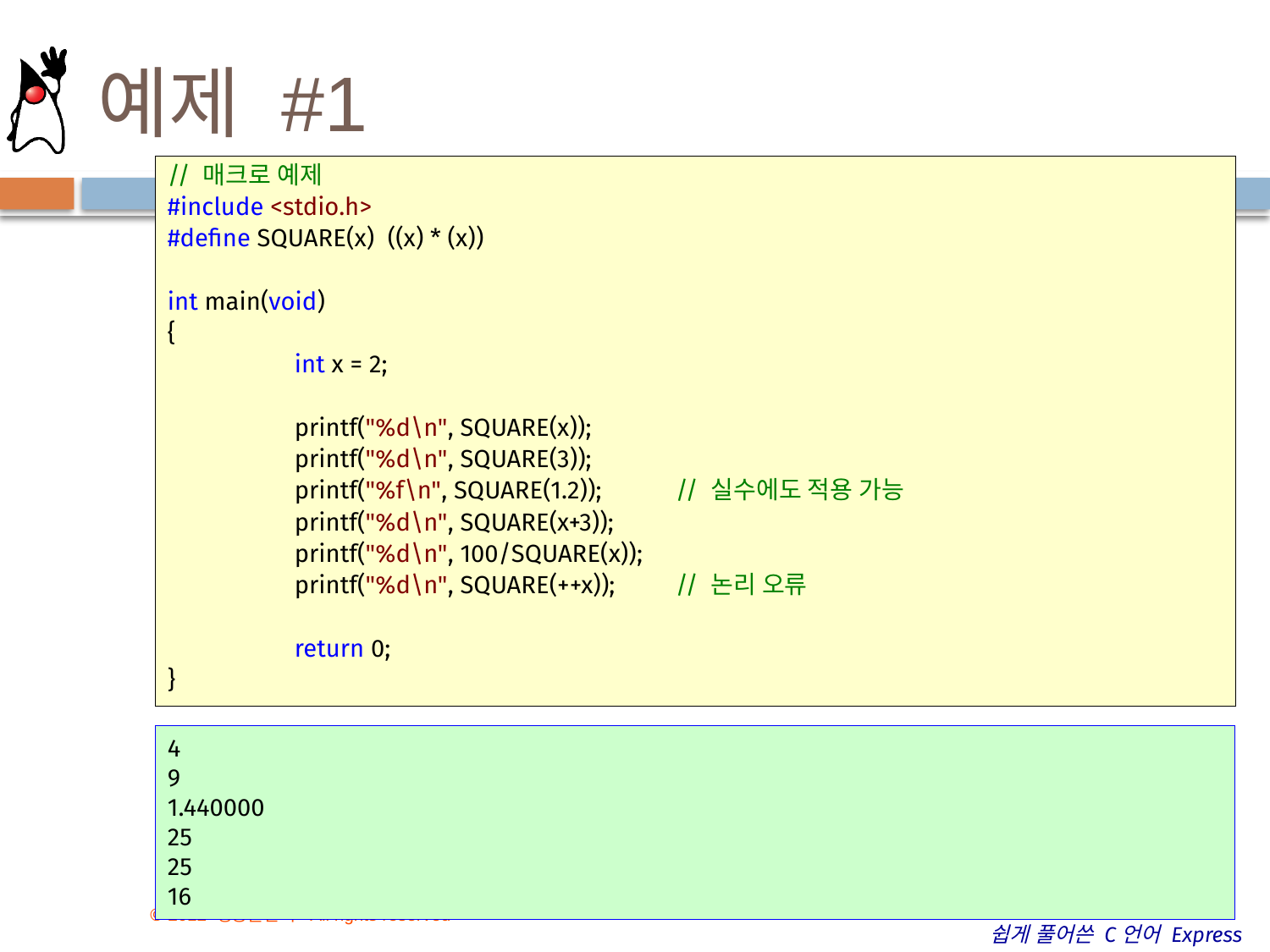

# 예제 #1
// 매크로 예제
#include <stdio.h>
#define SQUARE(x)  ((x) * (x))

int main(void)
{
	int x = 2;

	printf("%d\n", SQUARE(x));
	printf("%d\n", SQUARE(3));
	printf("%f\n", SQUARE(1.2));	// 실수에도 적용 가능
	printf("%d\n", SQUARE(x+3));
	printf("%d\n", 100/SQUARE(x));
	printf("%d\n", SQUARE(++x));	// 논리 오류

	return 0;
}

4
9
1.440000
25
25
16